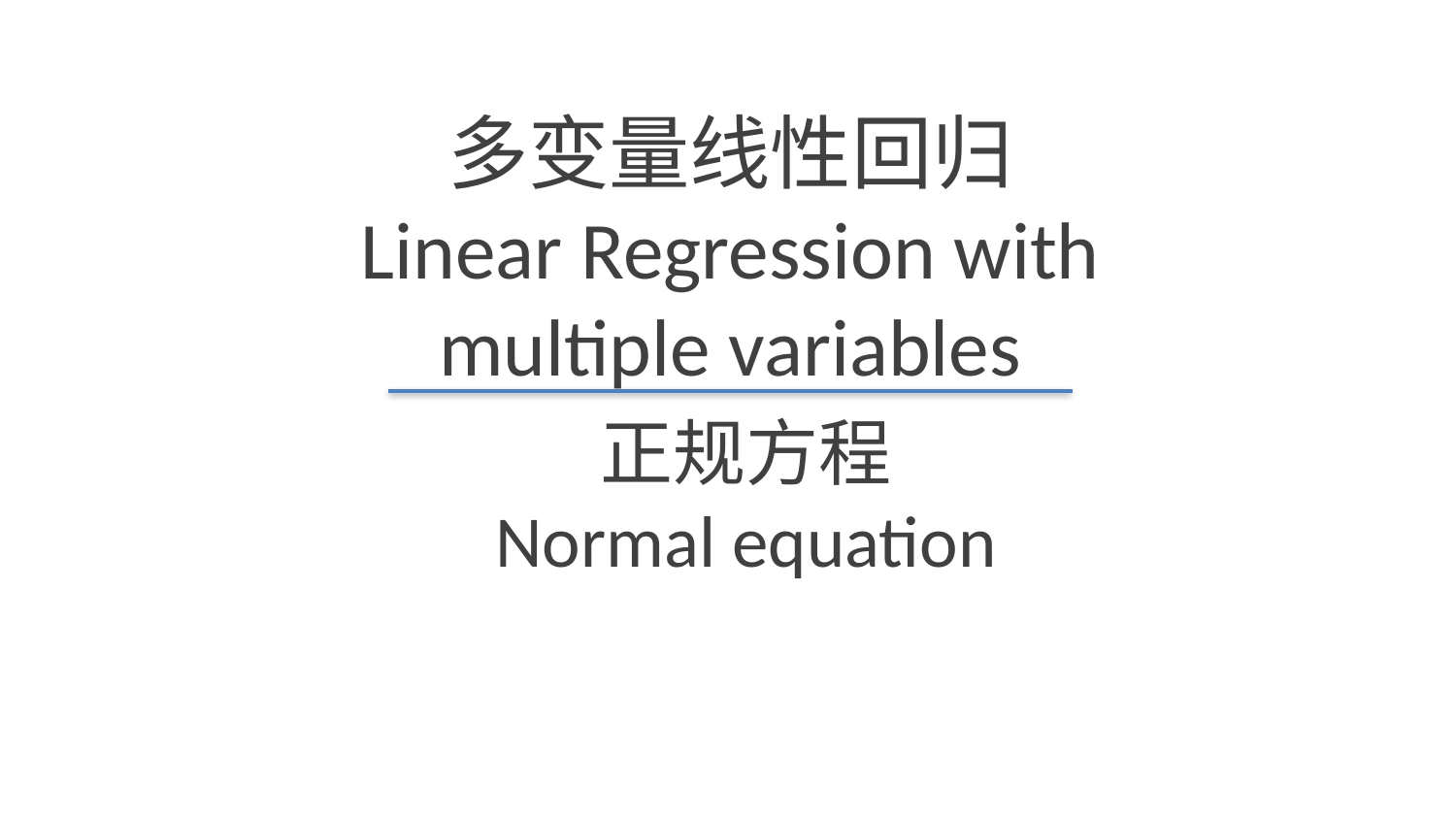

多变量线性回归
Linear Regression with multiple variables
正规方程
Normal equation